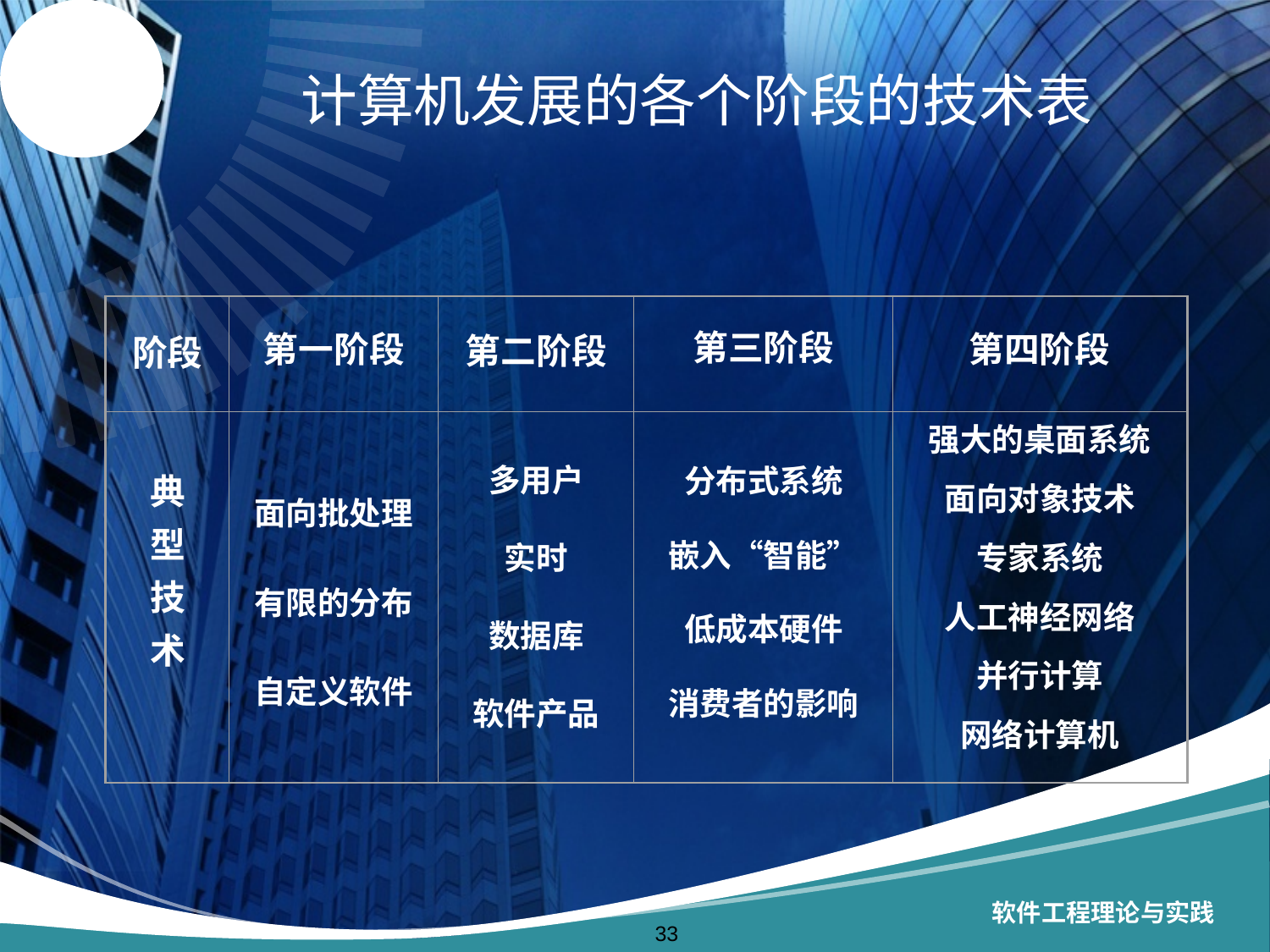

# 计算机发展的各个阶段的技术表

阶段

第一阶段

第二阶段

第三阶段

第四阶段

典
型
技
术

面向批处理
有限的分布
自定义软件

多用户
实时
数据库
软件产品

分布式系统
嵌入“智能”
低成本硬件
消费者的影响

强大的桌面系统
面向对象技术
专家系统
人工神经网络
并行计算
网络计算机

软件工程理论与实践
33